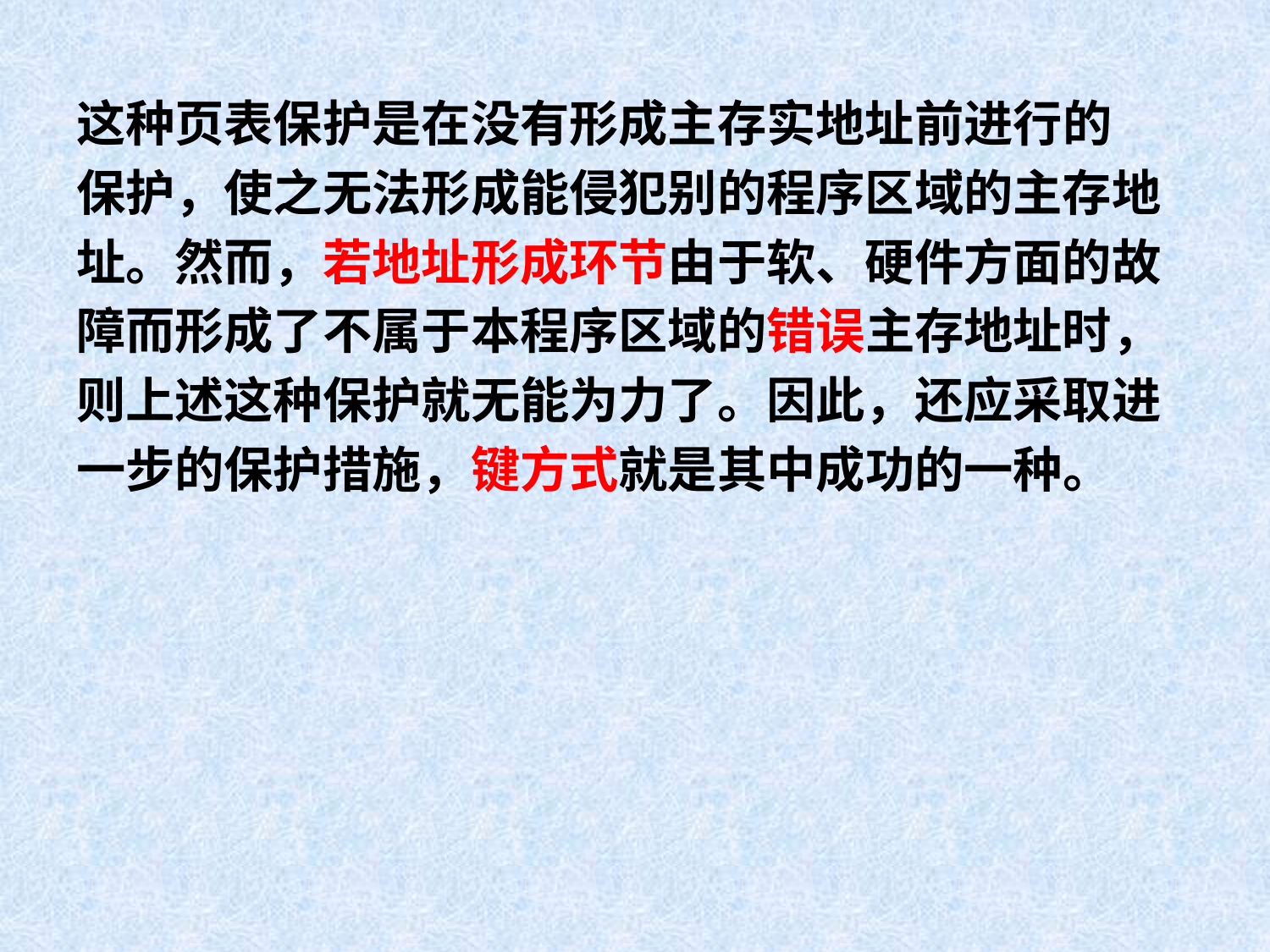

这种页表保护是在没有形成主存实地址前进行的
保护，使之无法形成能侵犯别的程序区域的主存地
址。然而，若地址形成环节由于软、硬件方面的故
障而形成了不属于本程序区域的错误主存地址时，
则上述这种保护就无能为力了。因此，还应采取进
一步的保护措施，键方式就是其中成功的一种。